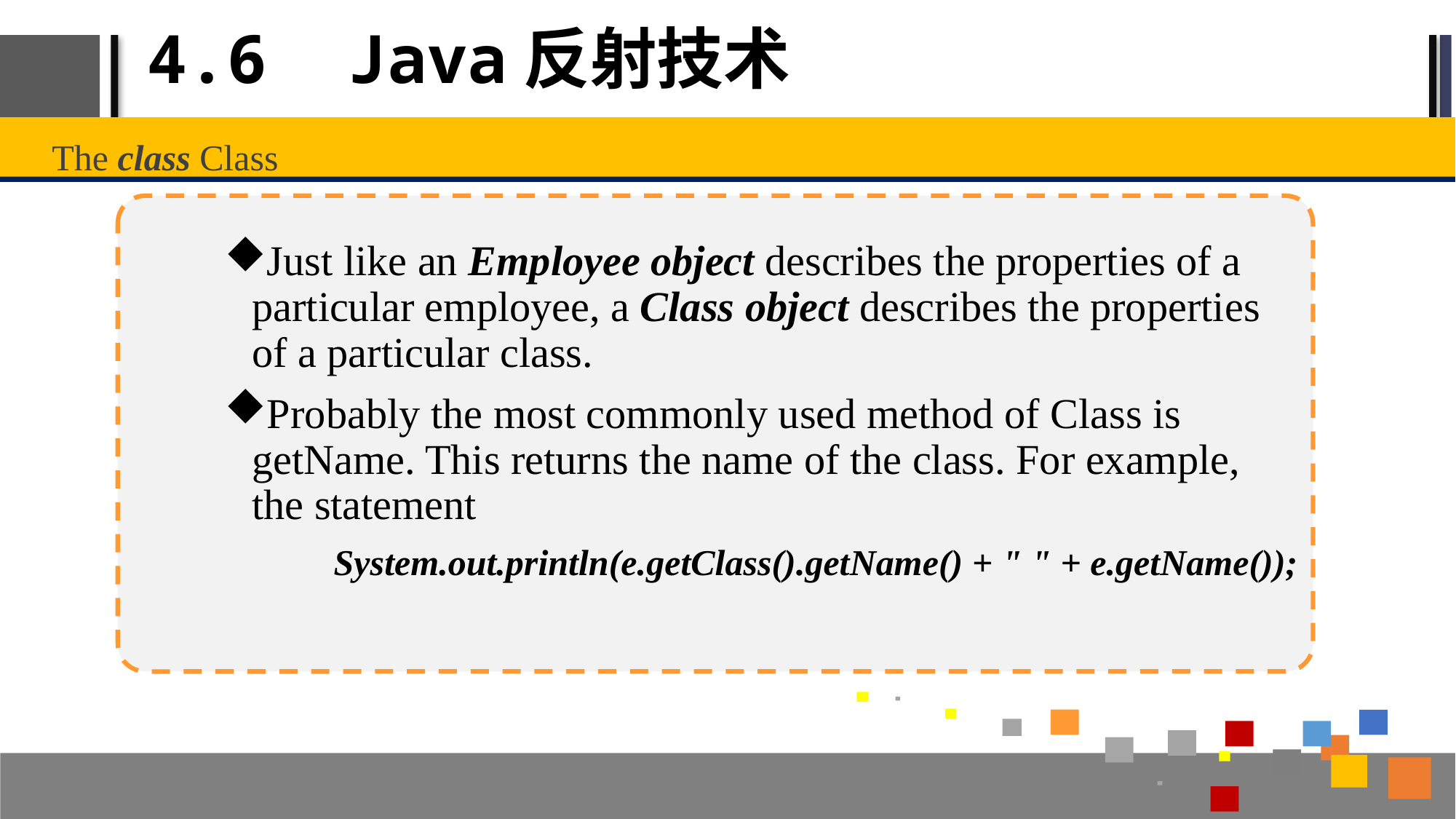

# 4.6  Java反射技术

The class Class

Just like an Employee object describes the properties of a particular employee, a Class object describes the properties of a particular class.
Probably the most commonly used method of Class is getName. This returns the name of the class. For example, the statement
	System.out.println(e.getClass().getName() + " " + e.getName());